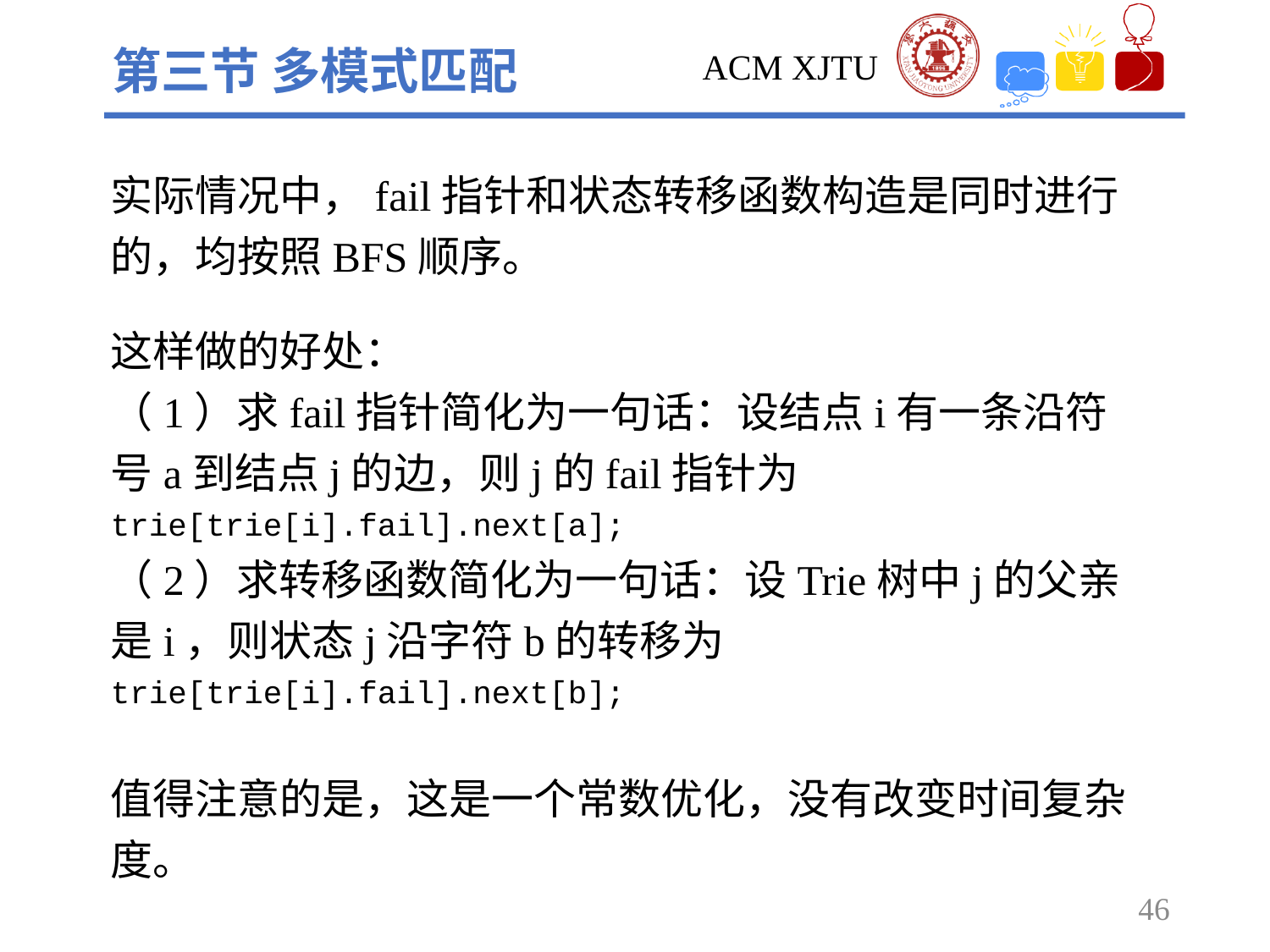

第三节 多模式匹配
实际情况中，fail指针和状态转移函数构造是同时进行的，均按照BFS顺序。
这样做的好处：
（1）求fail指针简化为一句话：设结点i有一条沿符号a到结点j的边，则j的fail指针为
trie[trie[i].fail].next[a];
（2）求转移函数简化为一句话：设Trie树中j的父亲是i，则状态j沿字符b的转移为
trie[trie[i].fail].next[b];
值得注意的是，这是一个常数优化，没有改变时间复杂度。
46